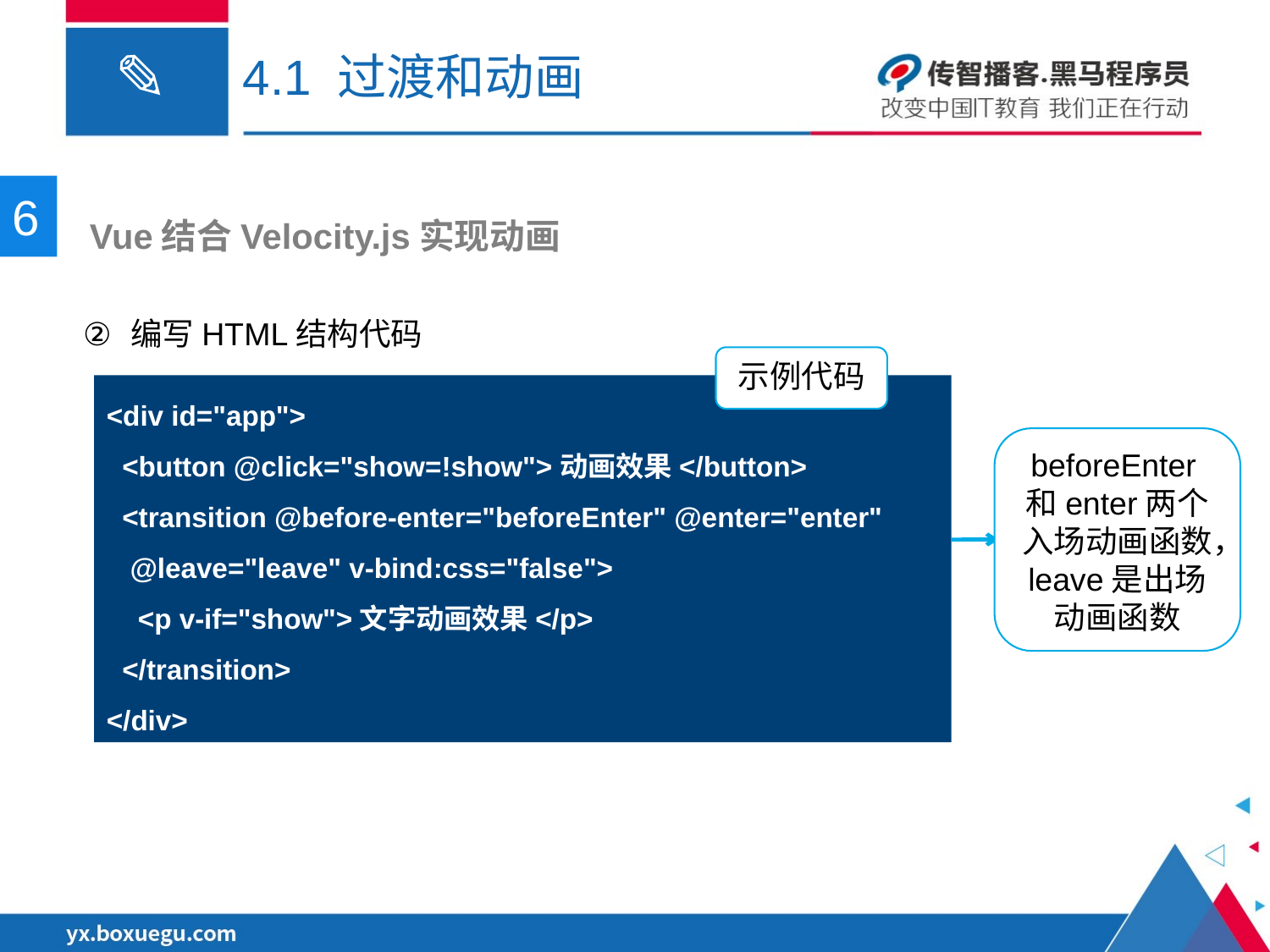

# 4.1 过渡和动画

6
  Vue结合Velocity.js实现动画
编写HTML结构代码
示例代码
<div id="app">
  <button @click="show=!show">动画效果</button>
  <transition @before-enter="beforeEnter" @enter="enter"
   @leave="leave" v-bind:css="false">
    <p v-if="show">文字动画效果</p>
  </transition>
</div>
beforeEnter和enter两个入场动画函数，leave是出场动画函数